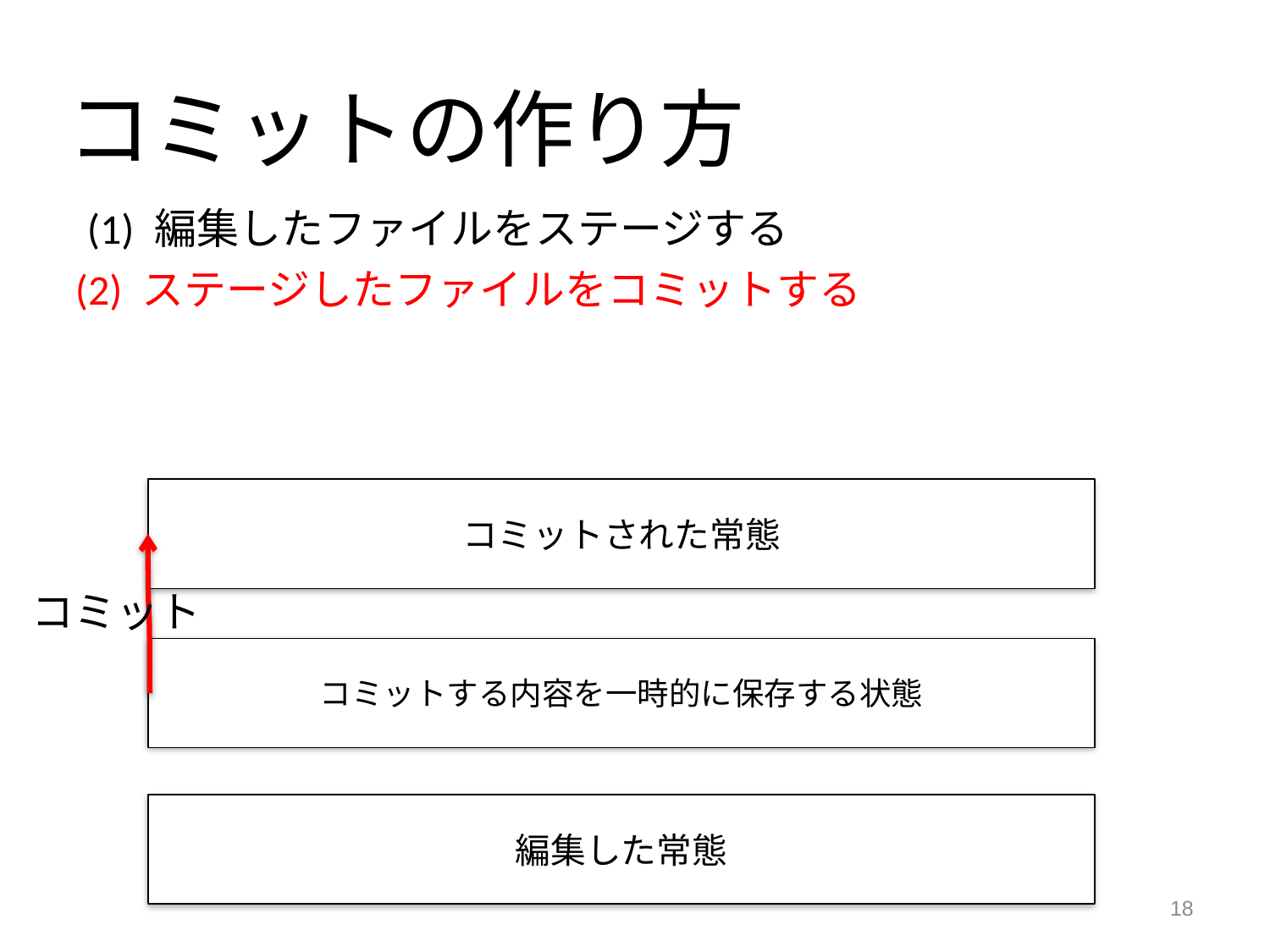

コミットの作り方
(1) 編集したファイルをステージする
(2) ステージしたファイルをコミットする
コミットされた常態
コミット
コミットする内容を一時的に保存する状態
編集した常態
18